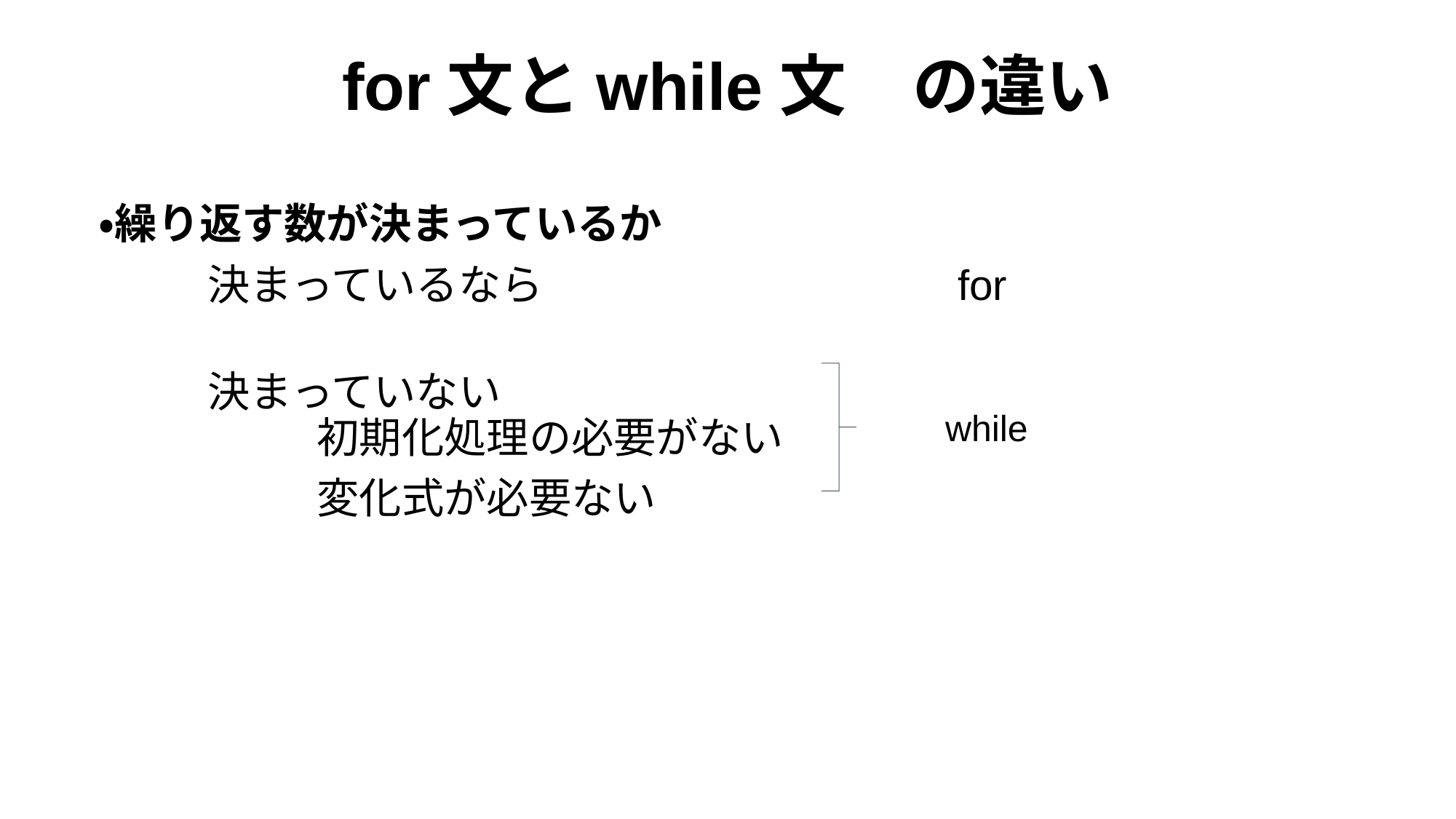

# for文とwhile文　の違い
・繰り返す数が決まっているか
	決まっているなら 			　　for
	決まっていない
		初期化処理の必要がない
		変化式が必要ない

while